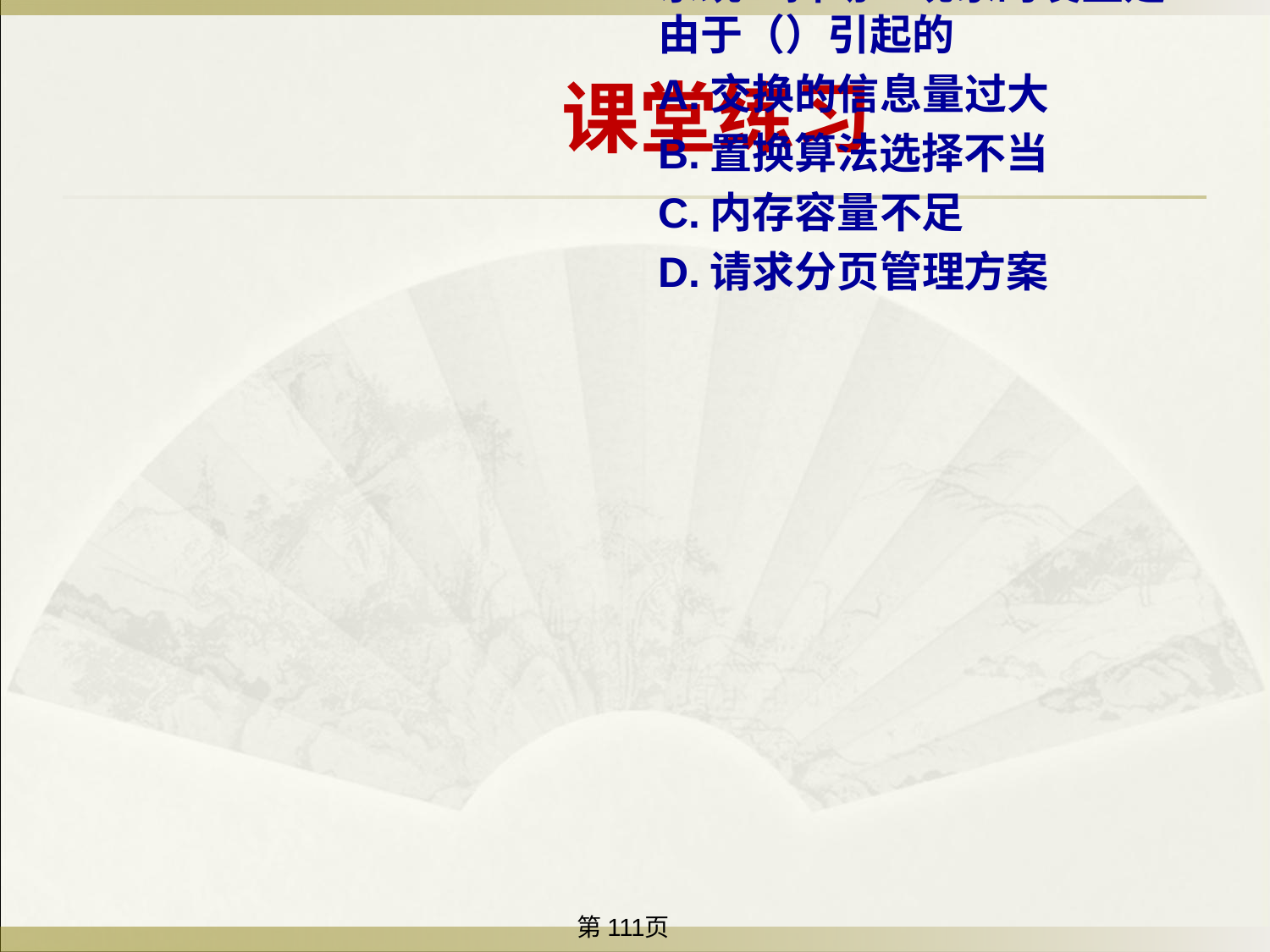

课堂练习
系统“抖动”现象的发生是由于（）引起的
A.交换的信息量过大
B.置换算法选择不当
C.内存容量不足
D.请求分页管理方案